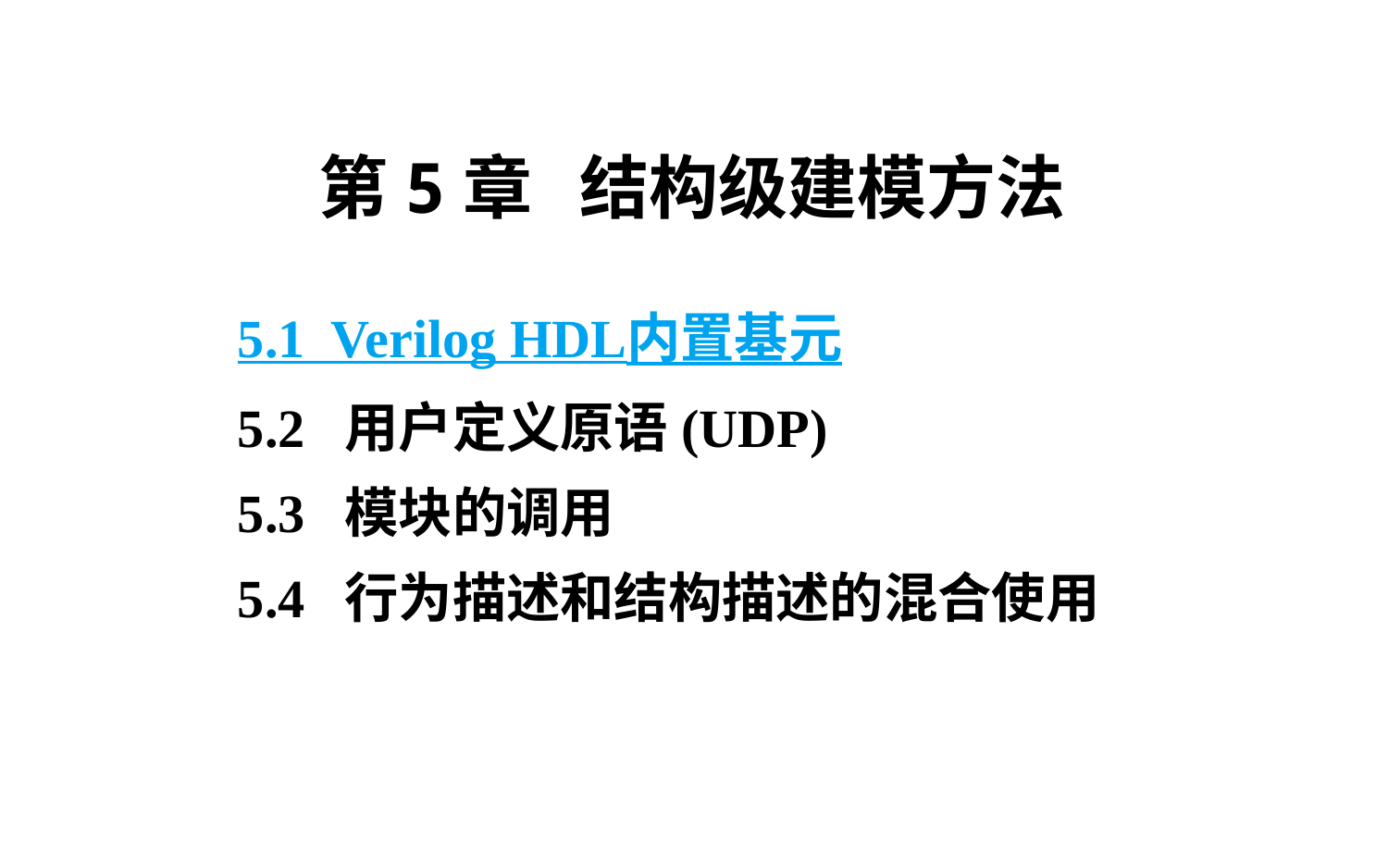

第5章   结构级建模方法
5.1  Verilog HDL内置基元
5.2  用户定义原语(UDP)
5.3  模块的调用
5.4  行为描述和结构描述的混合使用